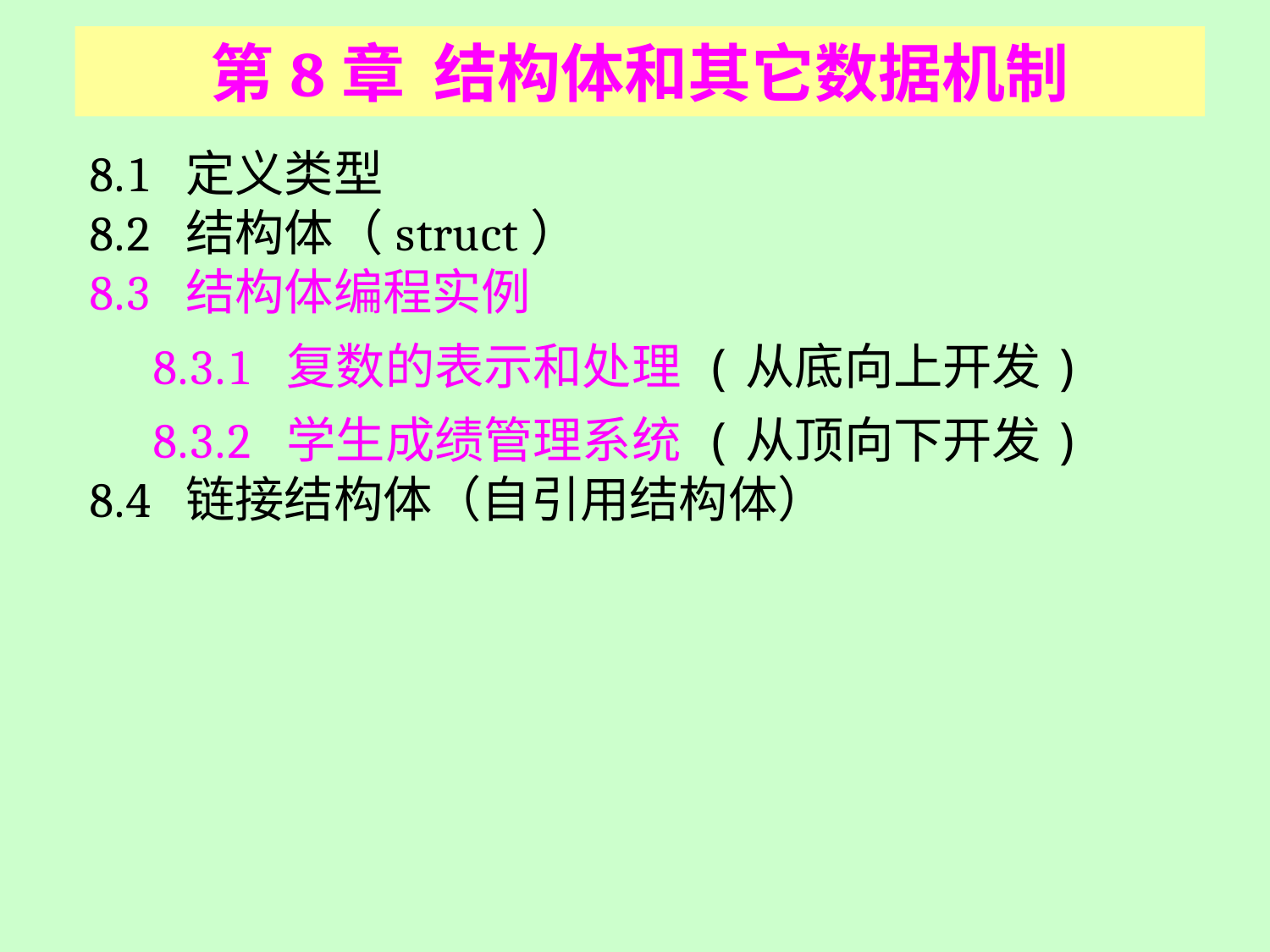

# 第8章  结构体和其它数据机制
8.1  定义类型
8.2  结构体（struct）
8.3  结构体编程实例
8.3.1  复数的表示和处理 (从底向上开发)
8.3.2  学生成绩管理系统 (从顶向下开发)
8.4  链接结构体（自引用结构体）

51